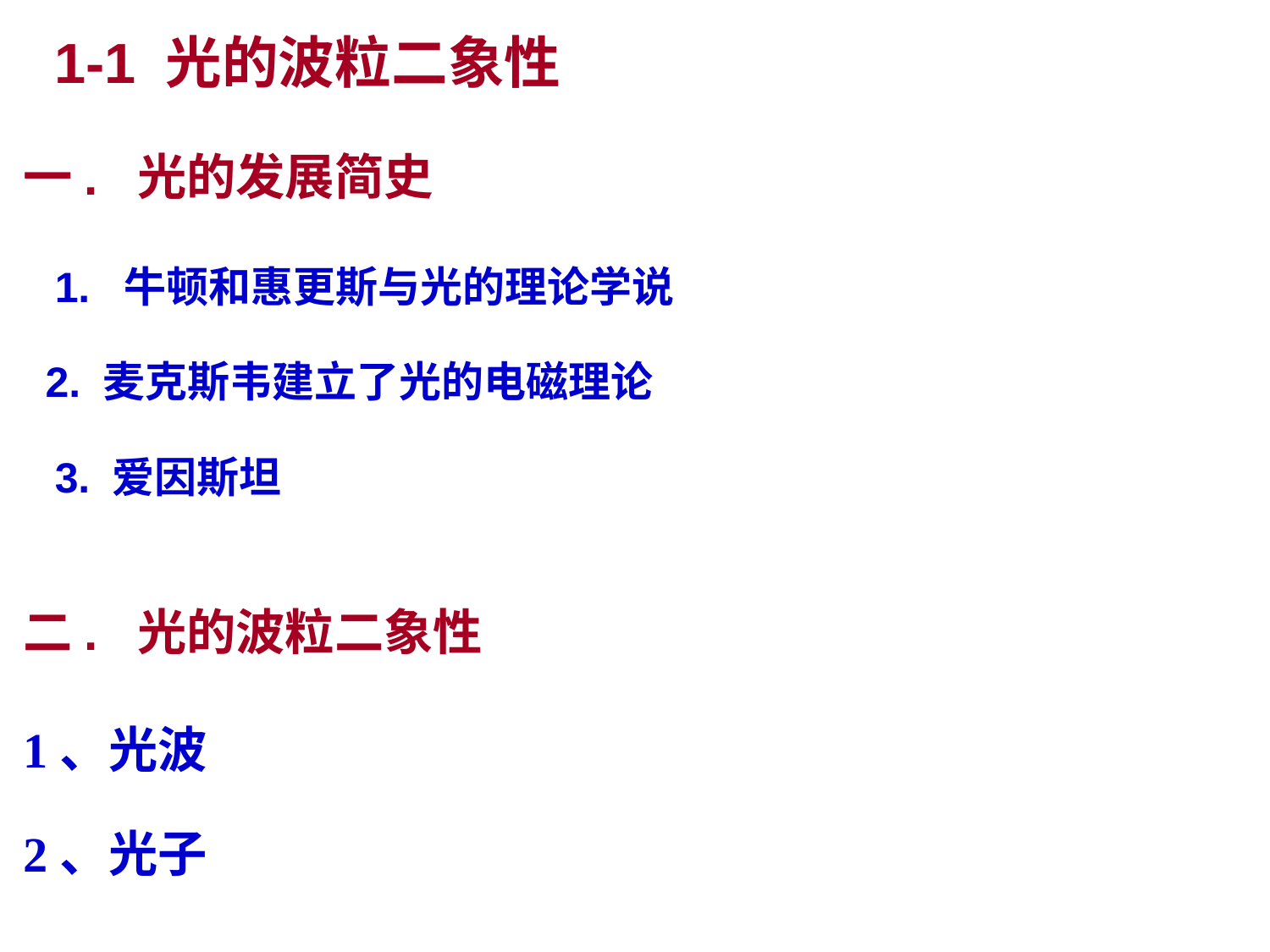

1-1 光的波粒二象性
一.  光的发展简史
1.  牛顿和惠更斯与光的理论学说
 2. 麦克斯韦建立了光的电磁理论
3. 爱因斯坦
二.  光的波粒二象性
1、光波
2、光子